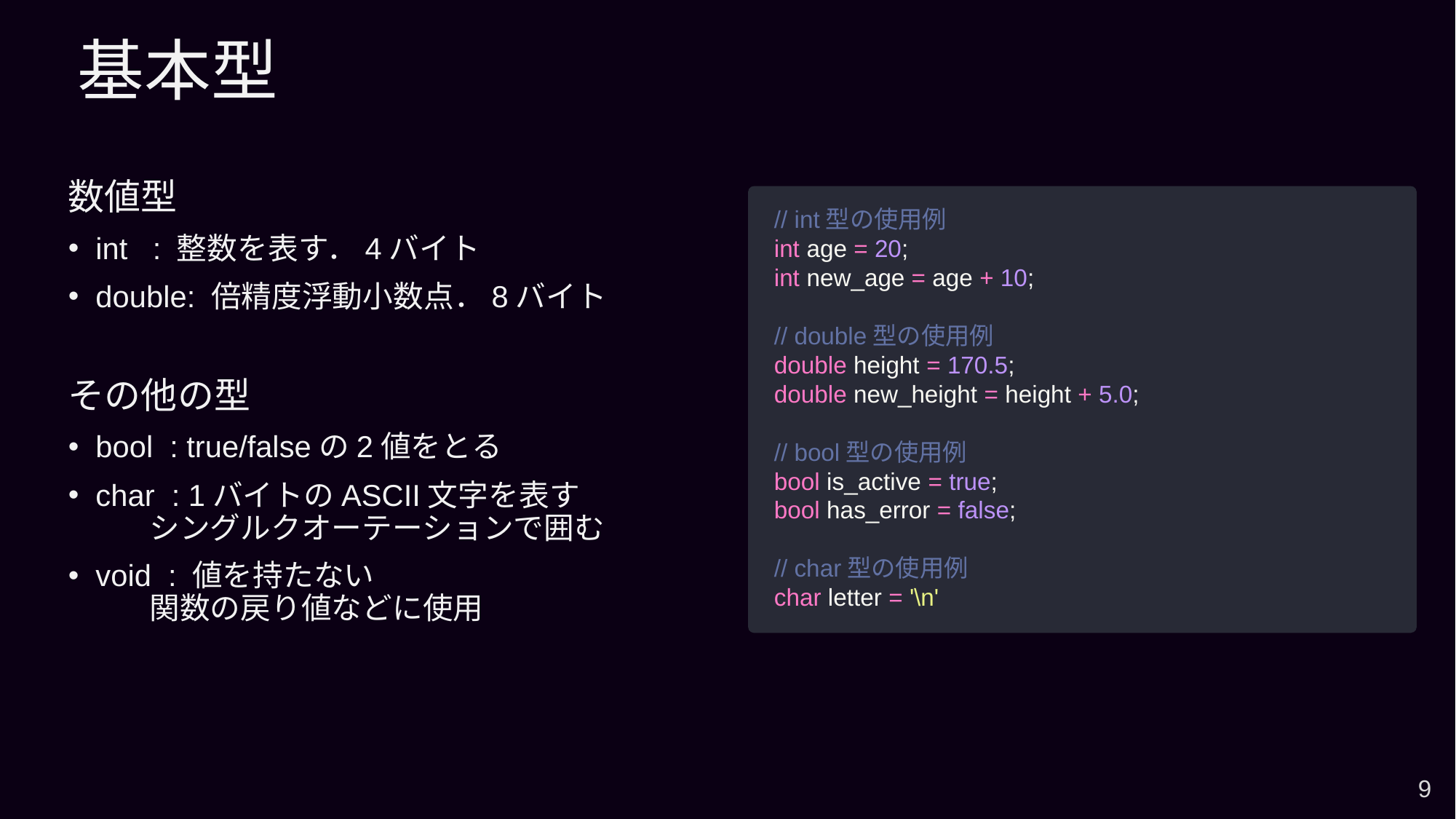

# 基本型
数値型
int   : 整数を表す．4バイト
double: 倍精度浮動小数点．8バイト

その他の型
bool  : true/falseの2値をとる
char  : 1バイトのASCII文字を表す
        シングルクオーテーションで囲む
void  : 値を持たない
        関数の戻り値などに使用

// int型の使用例
int age = 20;
int new_age = age + 10;
// double型の使用例
double height = 170.5;
double new_height = height + 5.0;

// bool型の使用例
bool is_active = true;
bool has_error = false;
// char型の使用例
char letter = '\n'
9